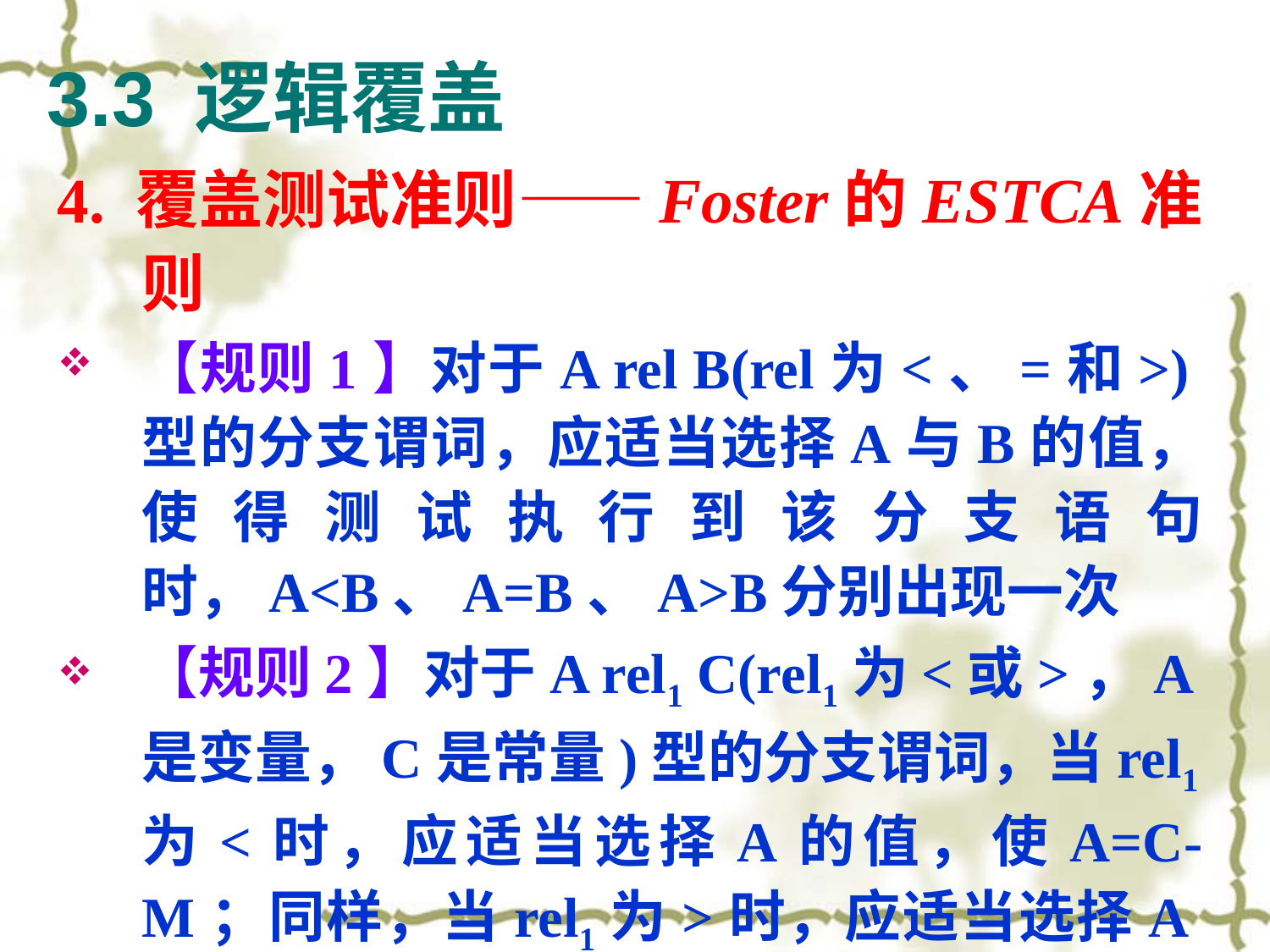

# 3.3 逻辑覆盖
4. 覆盖测试准则——Foster的ESTCA准则
【规则1】对于A rel B(rel为<、=和>)型的分支谓词，应适当选择A与B的值，使得测试执行到该分支语句时，A<B、A=B、A>B分别出现一次
【规则2】对于A rel1 C(rel1为<或>，A是变量，C是常量)型的分支谓词，当rel1为<时，应适当选择A的值，使A=C-M；同样，当rel1为>时，应适当选择A的值，使A=C+M